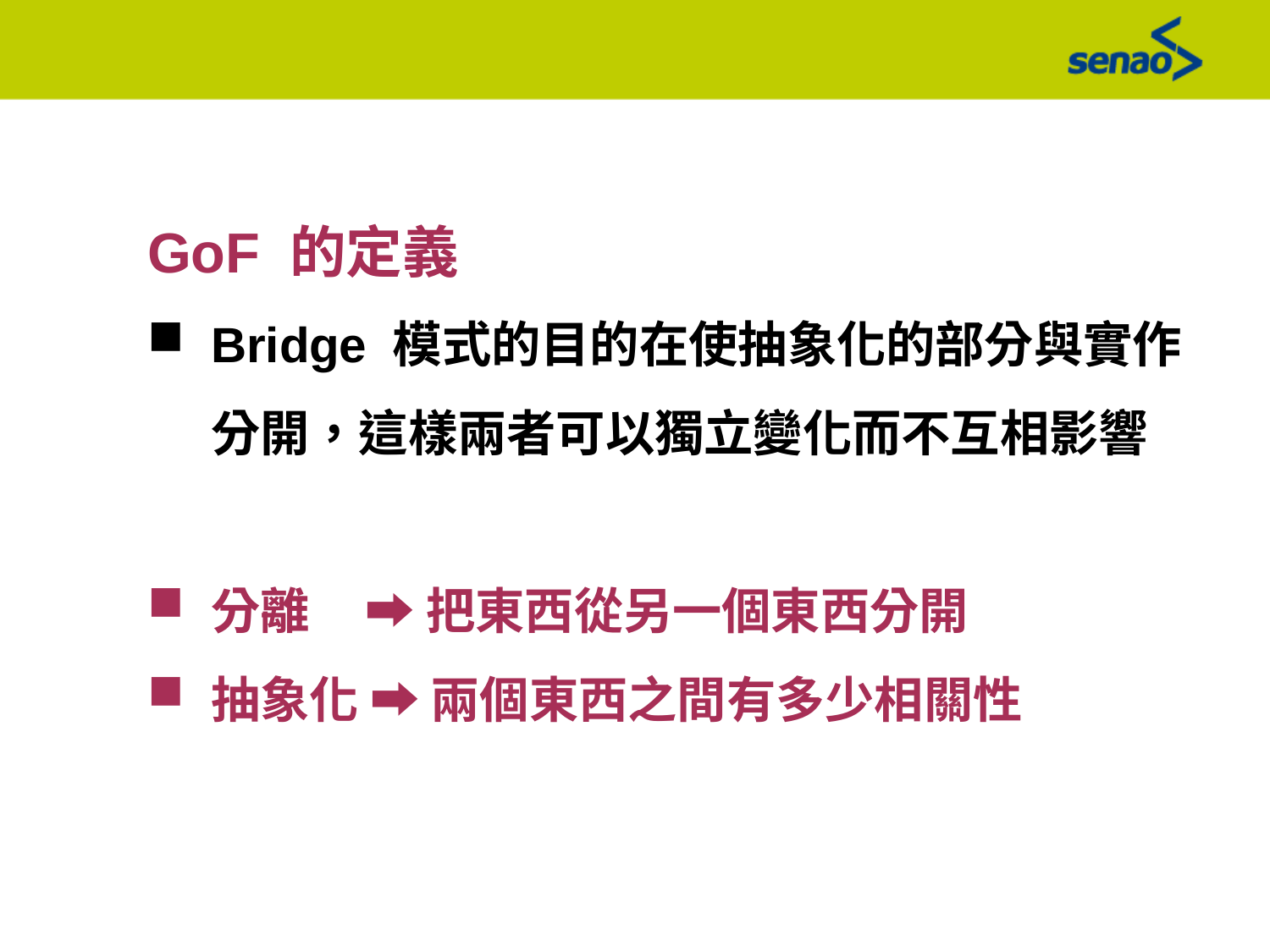

GoF 的定義
Bridge 模式的目的在使抽象化的部分與實作分開，這樣兩者可以獨立變化而不互相影響

分離     ➡ 把東西從另一個東西分開
抽象化 ➡ 兩個東西之間有多少相關性